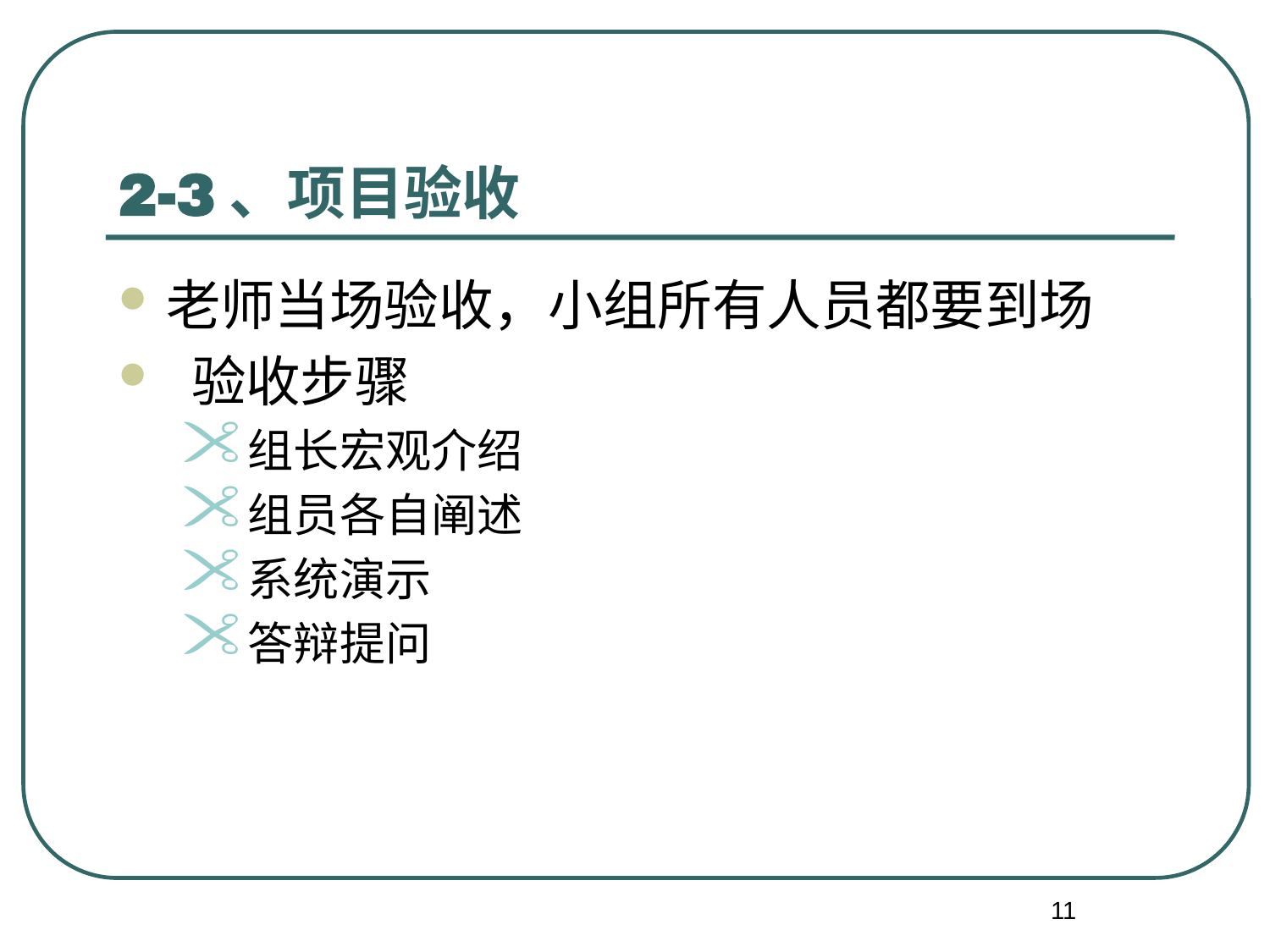

2-3、项目验收
老师当场验收，小组所有人员都要到场
 验收步骤
组长宏观介绍
组员各自阐述
系统演示
答辩提问
11